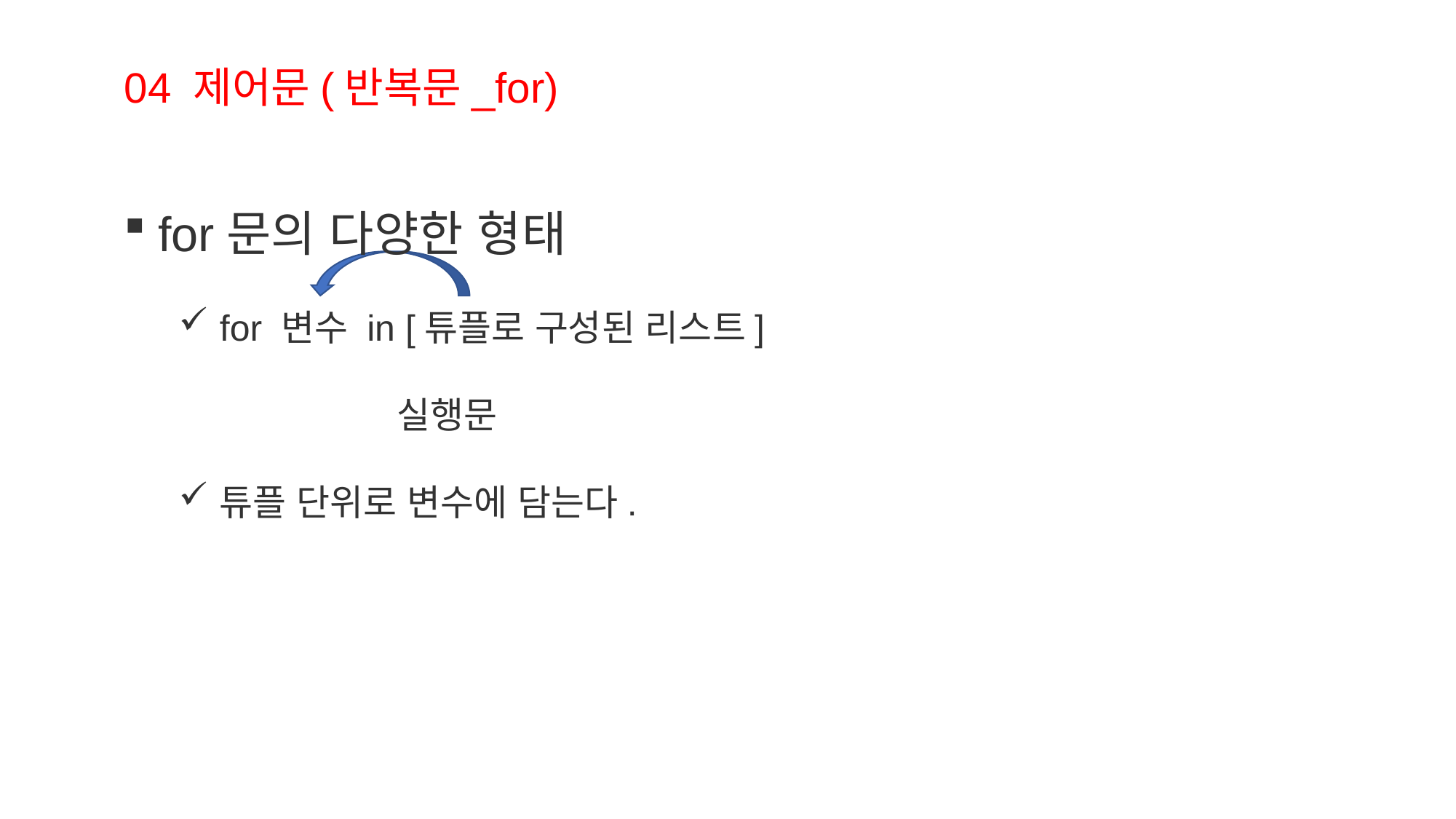

04 제어문(반복문_for)
for문의 다양한 형태
for 변수 in [튜플로 구성된 리스트]
		실행문
튜플 단위로 변수에 담는다.